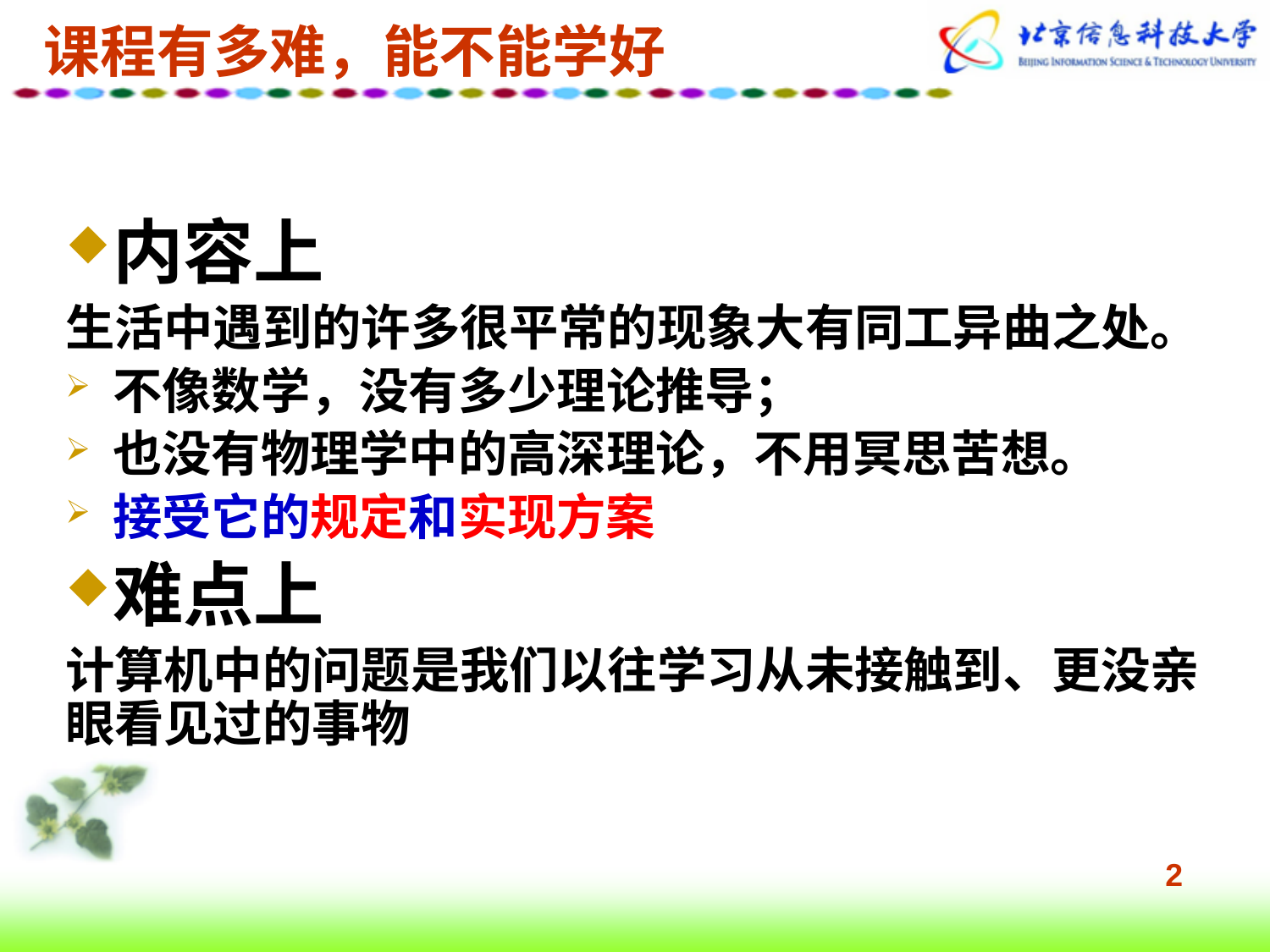

# 课程有多难，能不能学好

内容上
生活中遇到的许多很平常的现象大有同工异曲之处。
不像数学，没有多少理论推导；
也没有物理学中的高深理论，不用冥思苦想。
接受它的规定和实现方案
难点上
计算机中的问题是我们以往学习从未接触到、更没亲眼看见过的事物

2